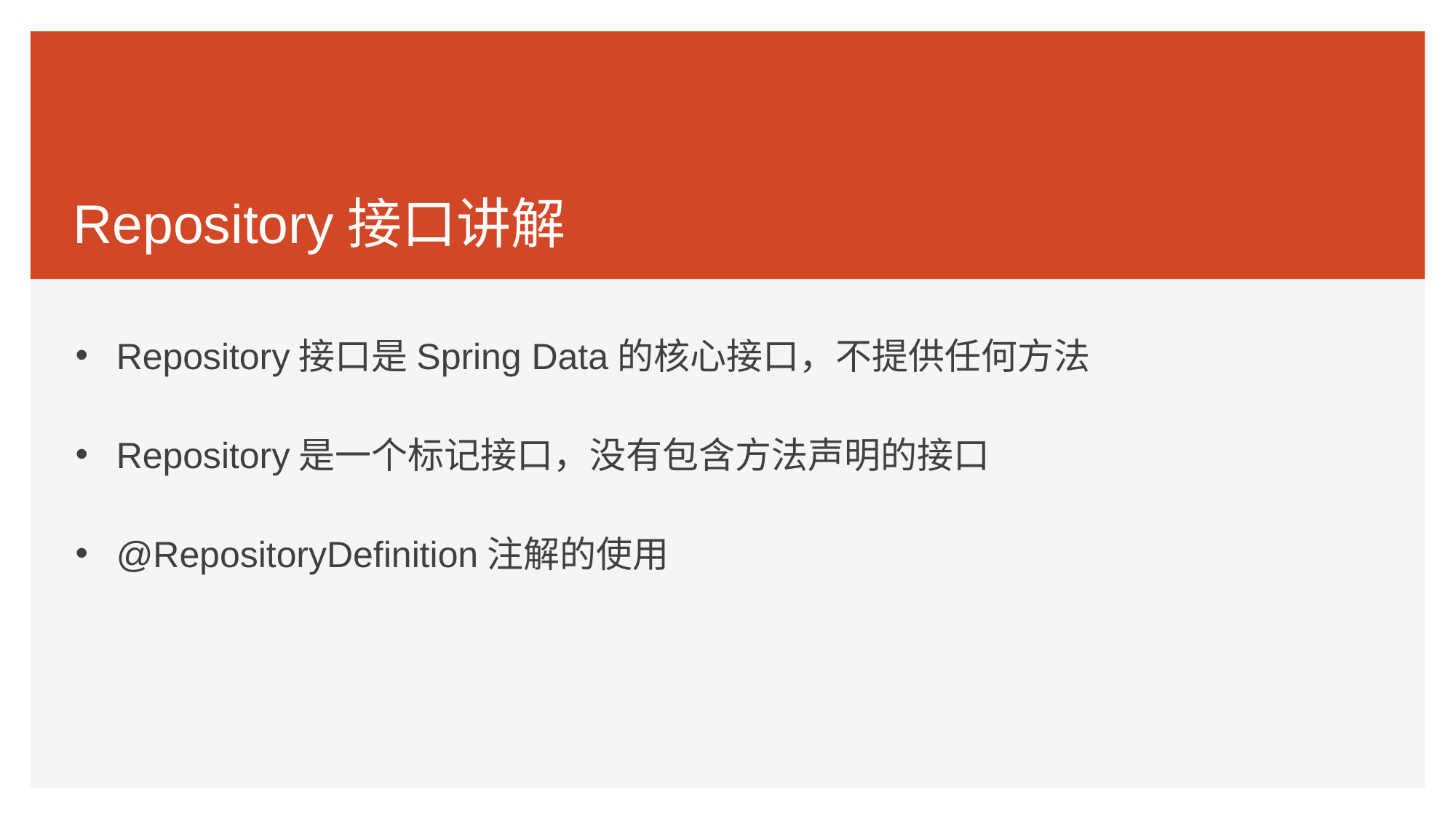

# Repository接口讲解
Repository接口是Spring Data的核心接口，不提供任何方法
Repository是一个标记接口，没有包含方法声明的接口
@RepositoryDefinition注解的使用